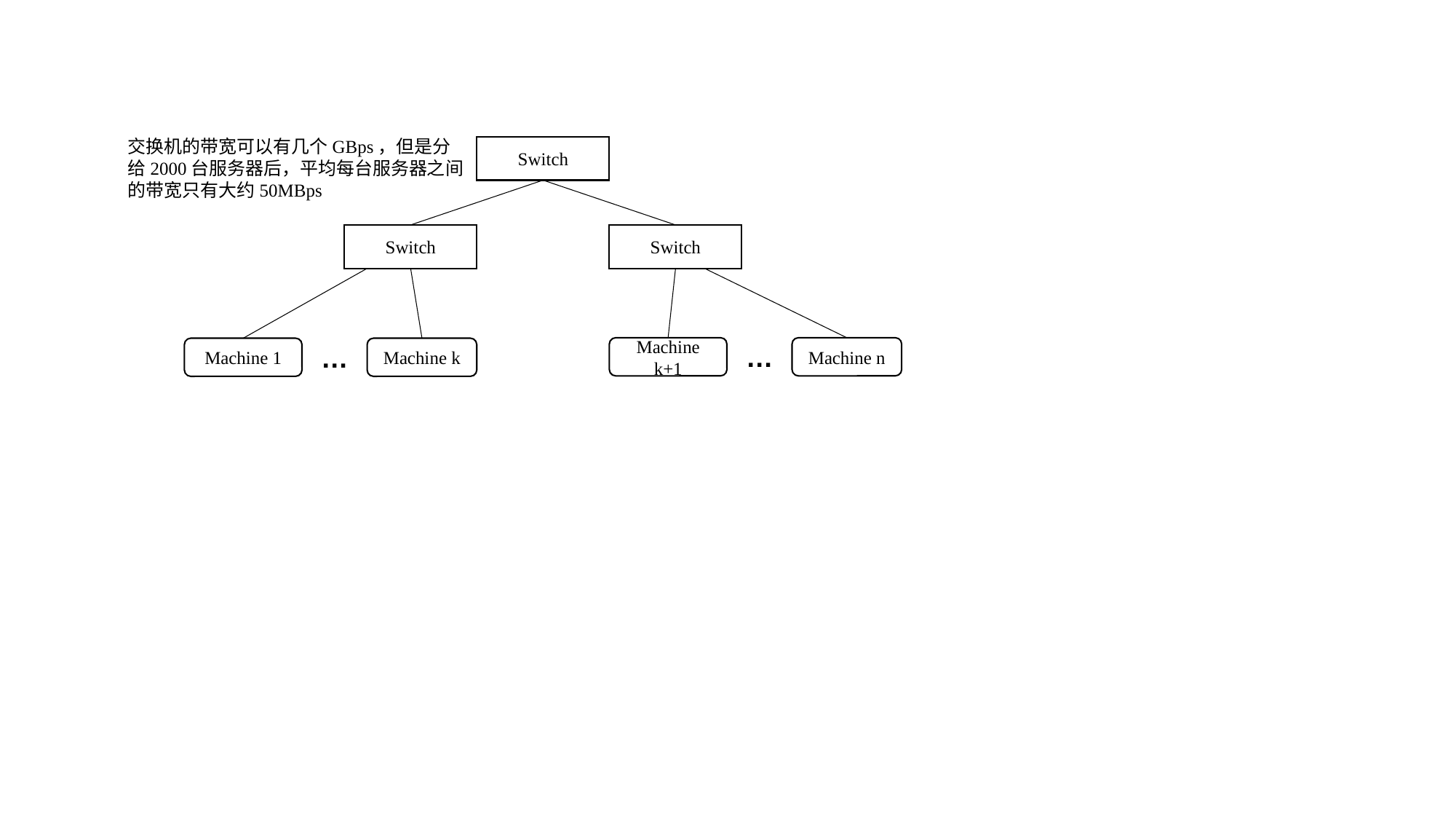

交换机的带宽可以有几个GBps，但是分给2000台服务器后，平均每台服务器之间的带宽只有大约50MBps
Switch
Switch
Switch
…
…
Machine k+1
Machine n
Machine 1
Machine k